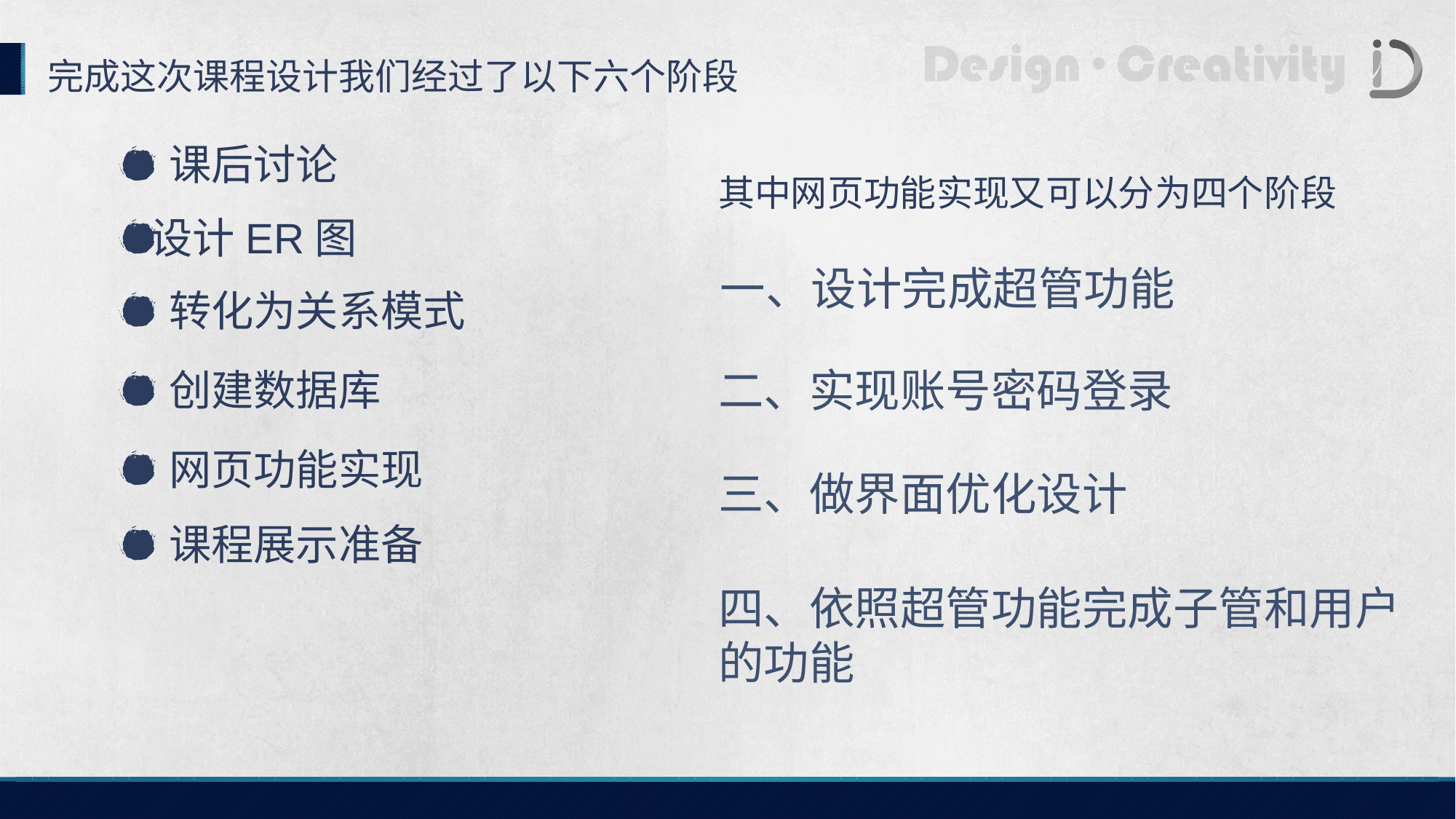

完成这次课程设计我们经过了以下六个阶段
课后讨论

其中网页功能实现又可以分为四个阶段
设计ER图

一、设计完成超管功能
转化为关系模式

二、实现账号密码登录
创建数据库

网页功能实现

三、做界面优化设计
课程展示准备

四、依照超管功能完成子管和用户
的功能